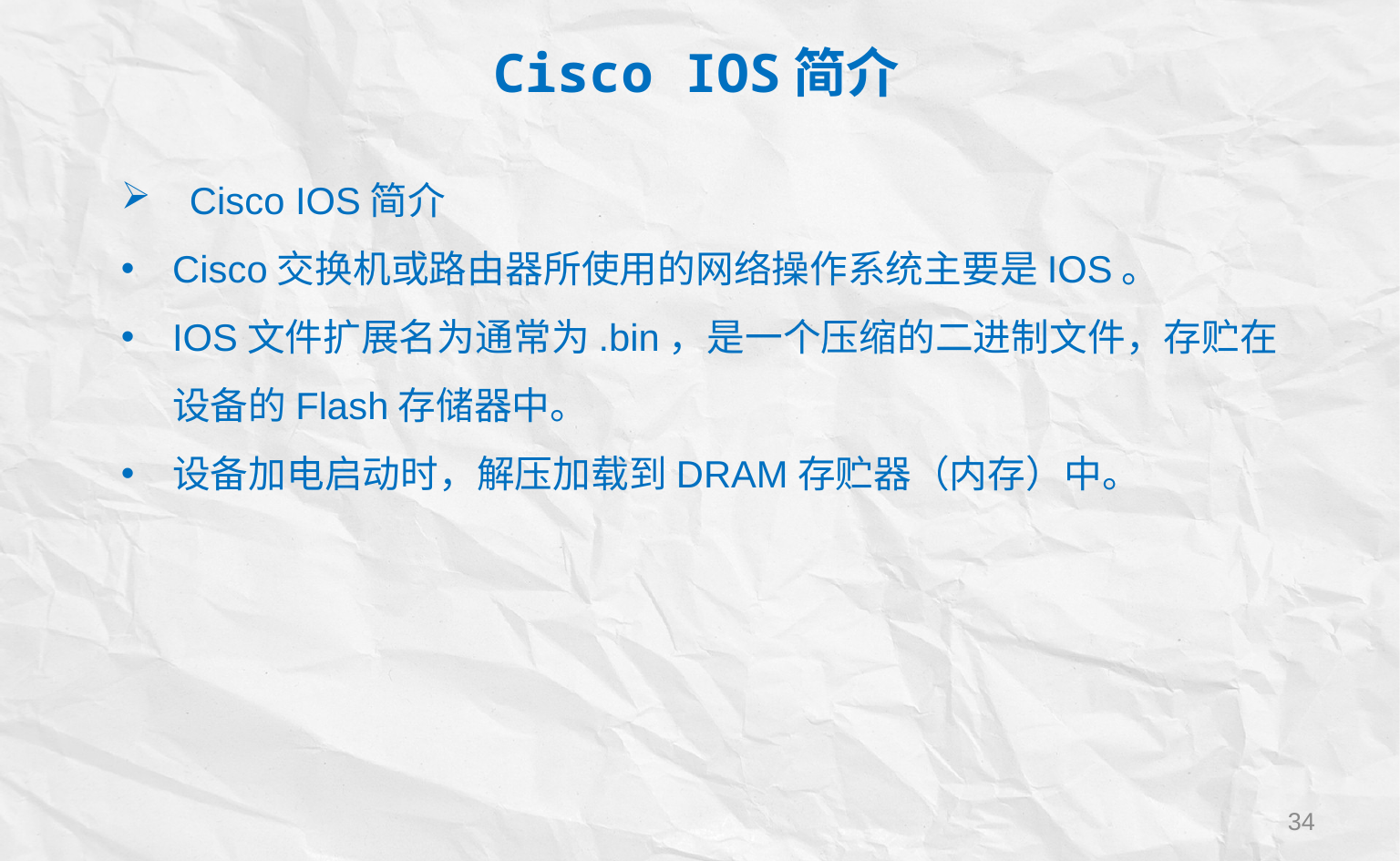

Cisco IOS简介
Cisco IOS简介
Cisco交换机或路由器所使用的网络操作系统主要是IOS。
IOS文件扩展名为通常为.bin，是一个压缩的二进制文件，存贮在设备的Flash存储器中。
设备加电启动时，解压加载到DRAM存贮器（内存）中。

 34